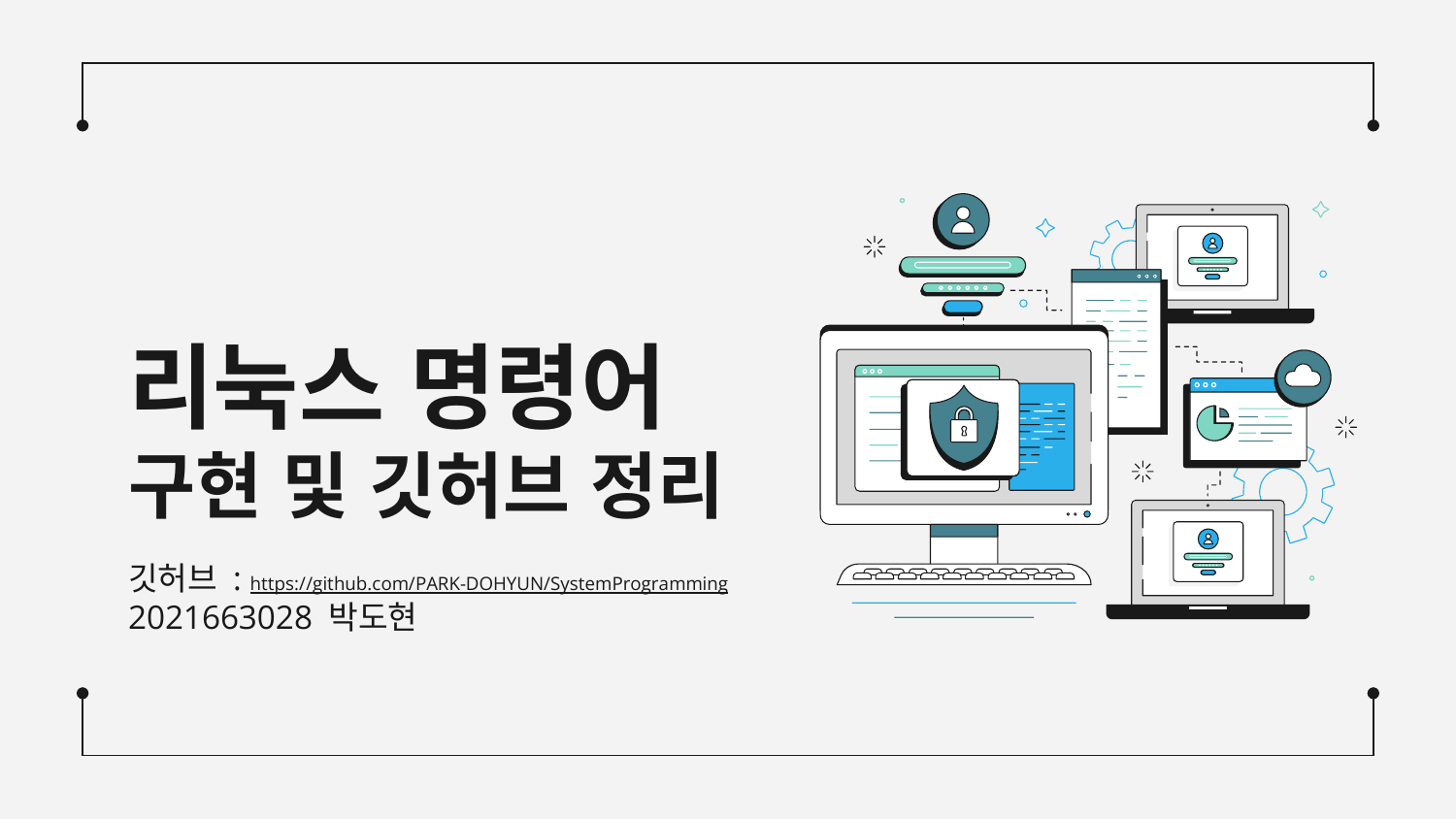

# 리눅스 명령어 구현 및 깃허브 정리
깃허브 : https://github.com/PARK-DOHYUN/SystemProgramming
2021663028 박도현